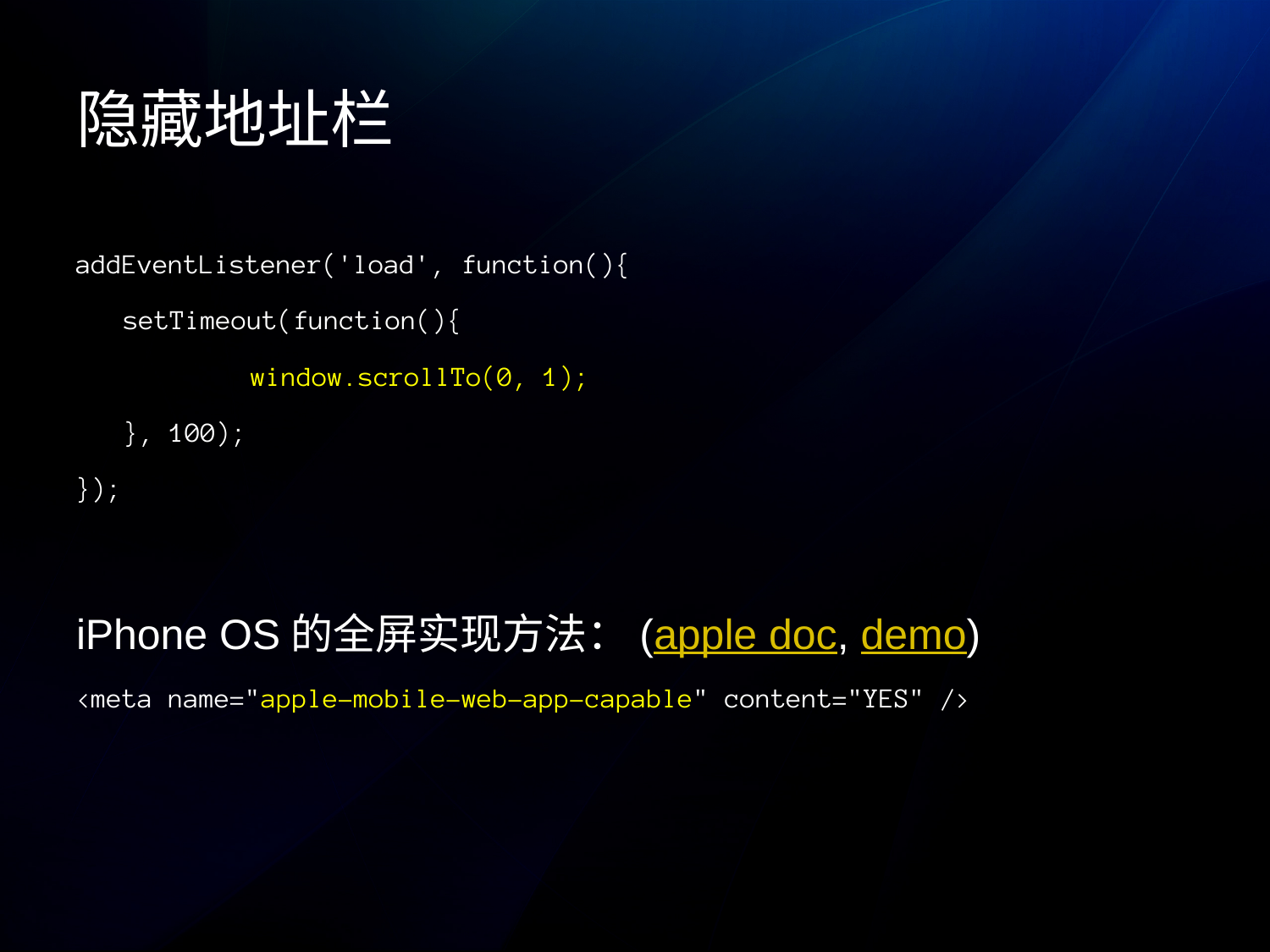

# 隐藏地址栏
addEventListener('load', function(){
	setTimeout(function(){
		window.scrollTo(0, 1);
	}, 100);
});
iPhone OS的全屏实现方法：(apple doc, demo)
<meta name="apple-mobile-web-app-capable" content="YES" />